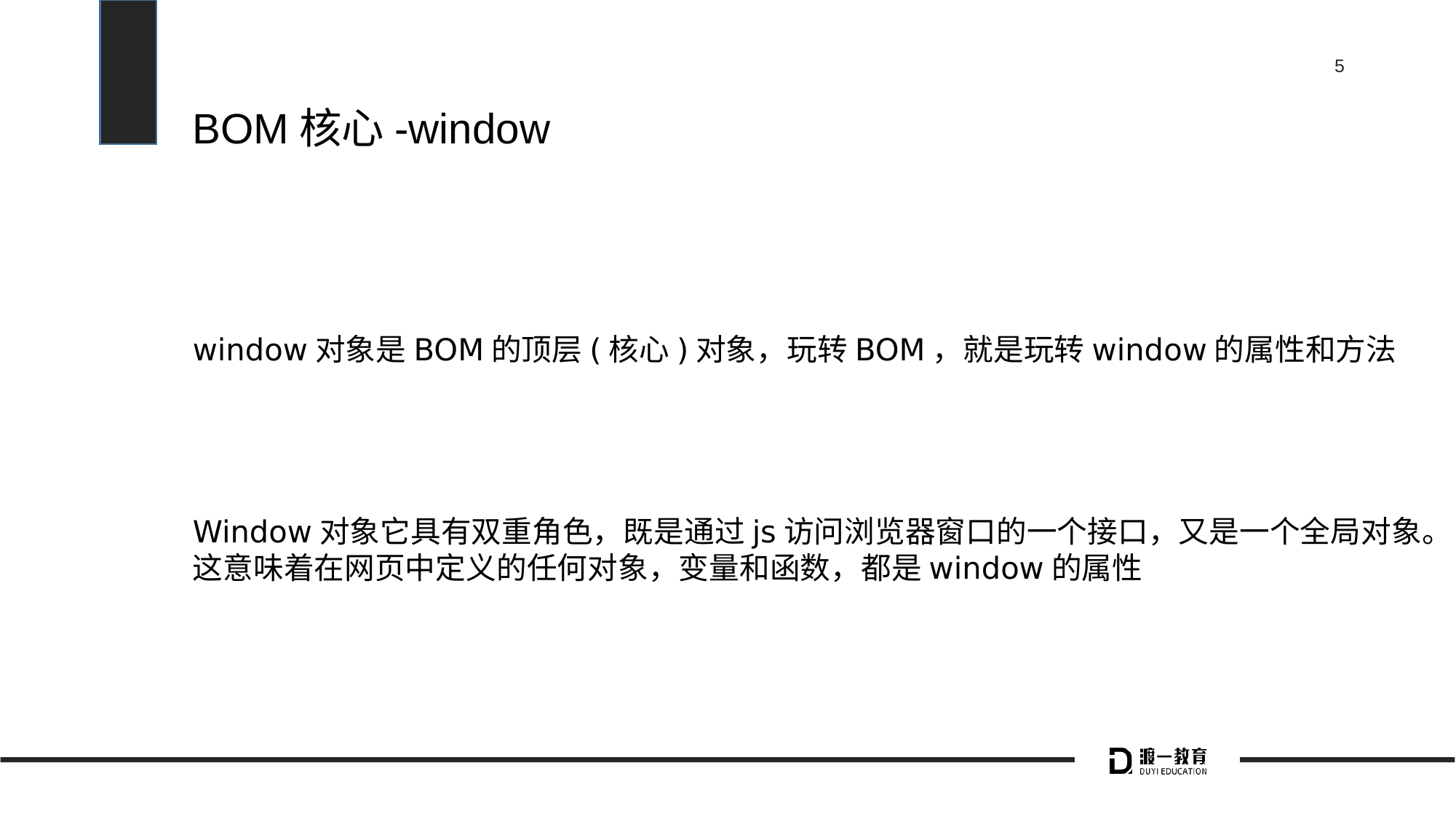

# BOM核心-window

window对象是BOM的顶层(核心)对象，玩转BOM，就是玩转window的属性和方法

Window对象它具有双重角色，既是通过js访问浏览器窗口的一个接口，又是一个全局对象。这意味着在网页中定义的任何对象，变量和函数，都是window的属性